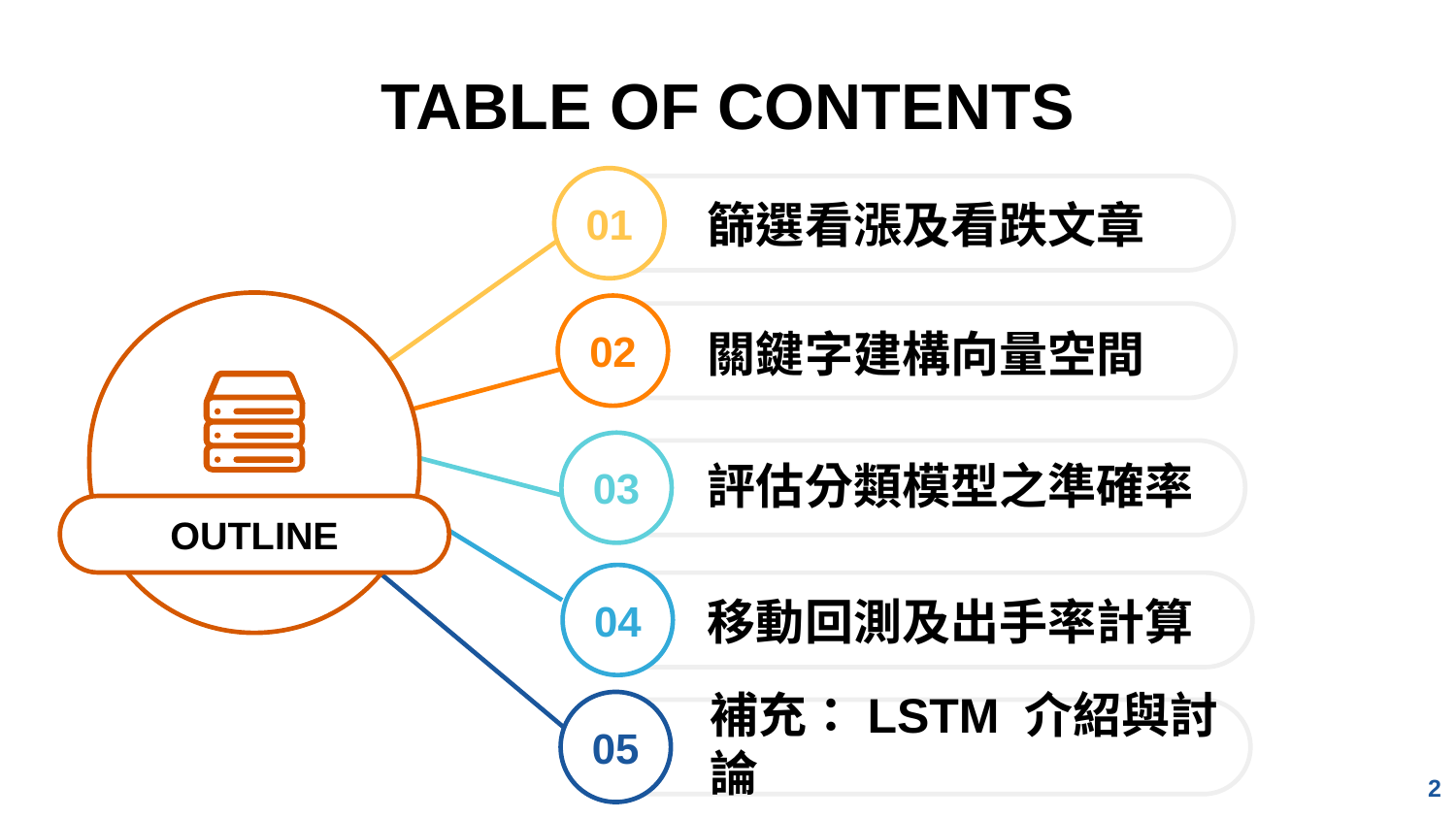

# TABLE OF CONTENTS
01

篩選看漲及看跌文章

02

關鍵字建構向量空間

03

評估分類模型之準確率
OUTLINE
04

移動回測及出手率計算
05

補充：LSTM 介紹與討論
2